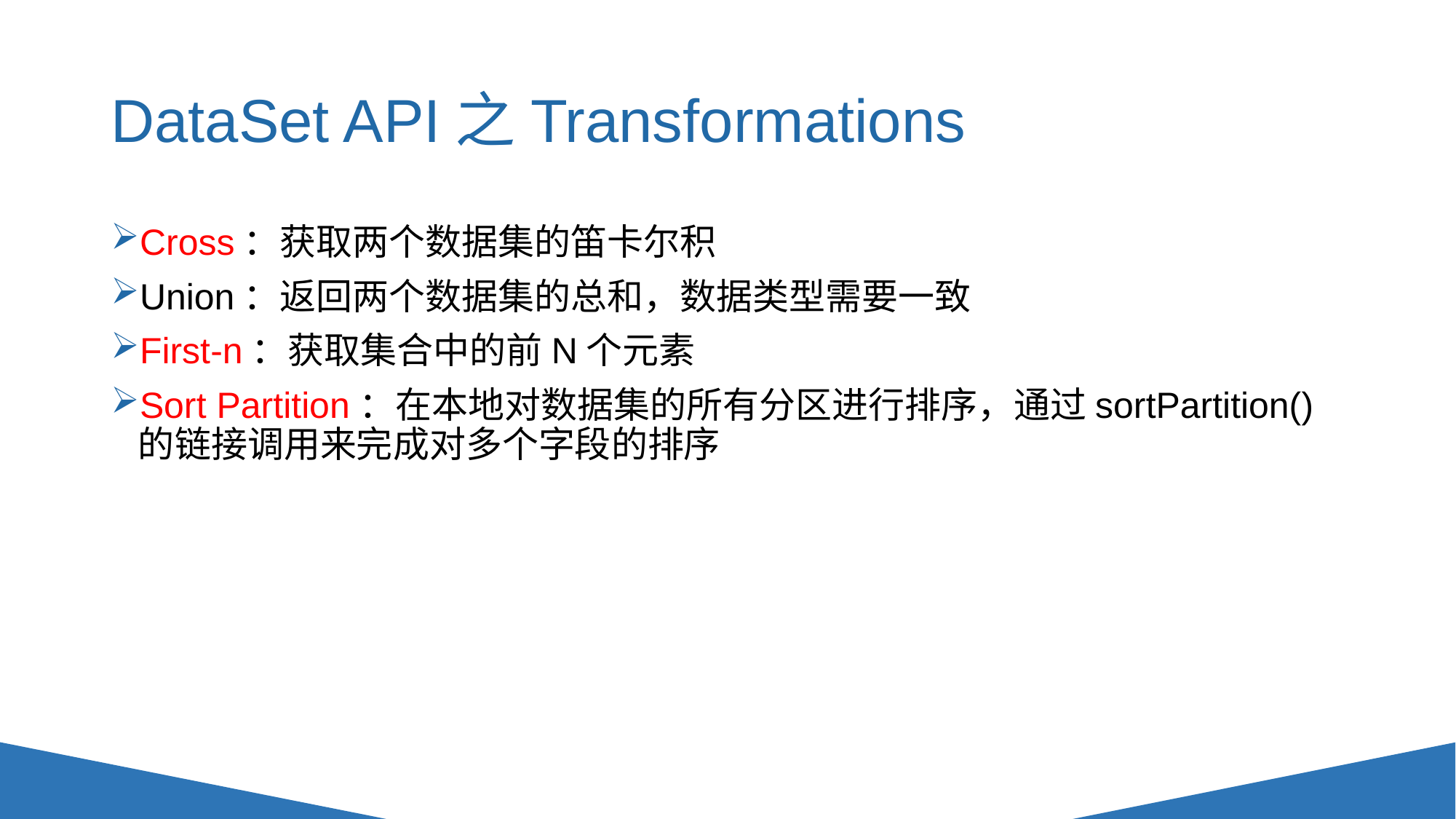

# DataSet API之Transformations
Cross：获取两个数据集的笛卡尔积
Union：返回两个数据集的总和，数据类型需要一致
First-n：获取集合中的前N个元素
Sort Partition：在本地对数据集的所有分区进行排序，通过sortPartition()的链接调用来完成对多个字段的排序